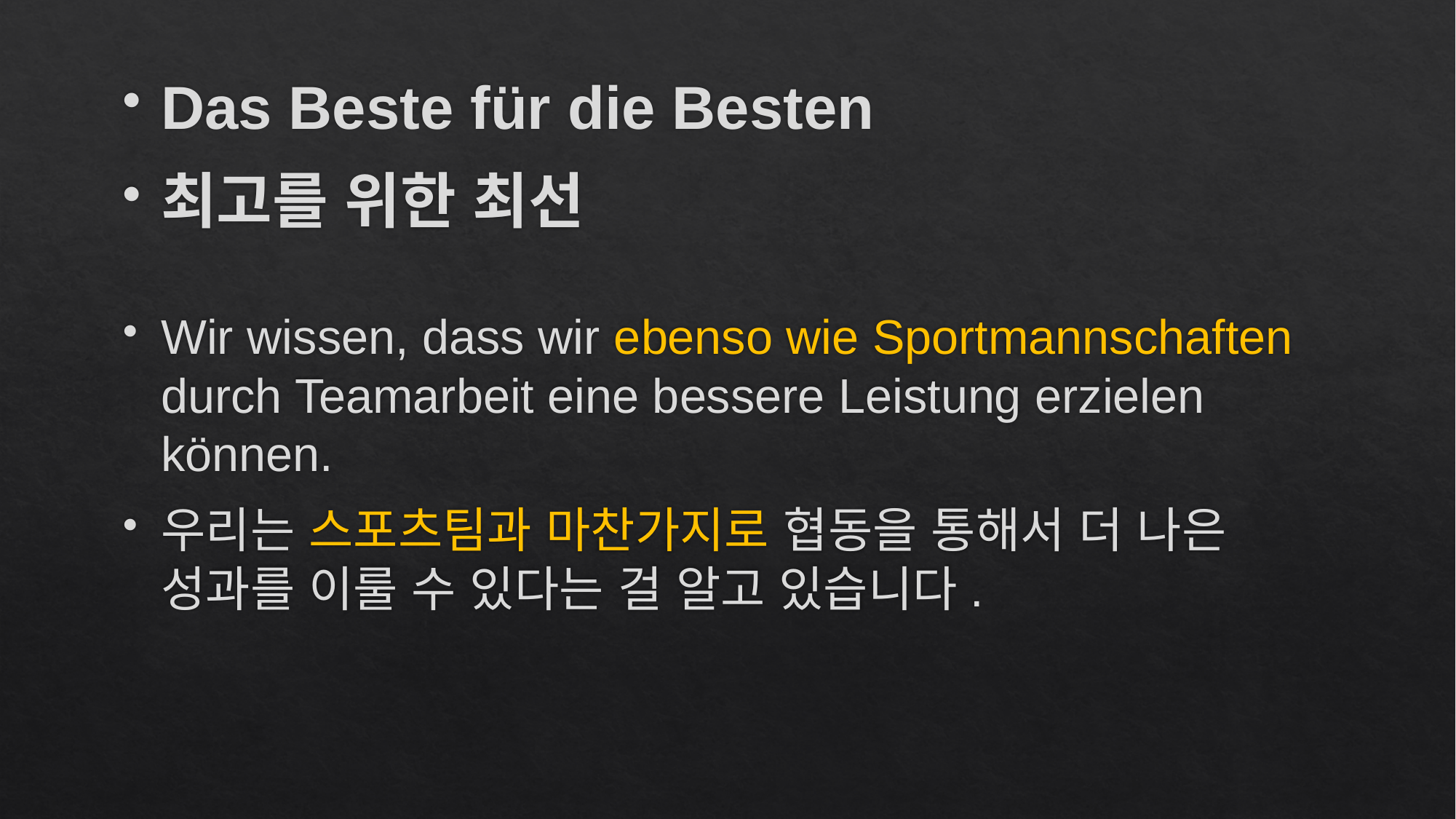

Das Beste für die Besten
최고를 위한 최선

Wir wissen, dass wir ebenso wie Sportmannschaften durch Teamarbeit eine bessere Leistung erzielen können.
우리는 스포츠팀과 마찬가지로 협동을 통해서 더 나은 성과를 이룰 수 있다는 걸 알고 있습니다.